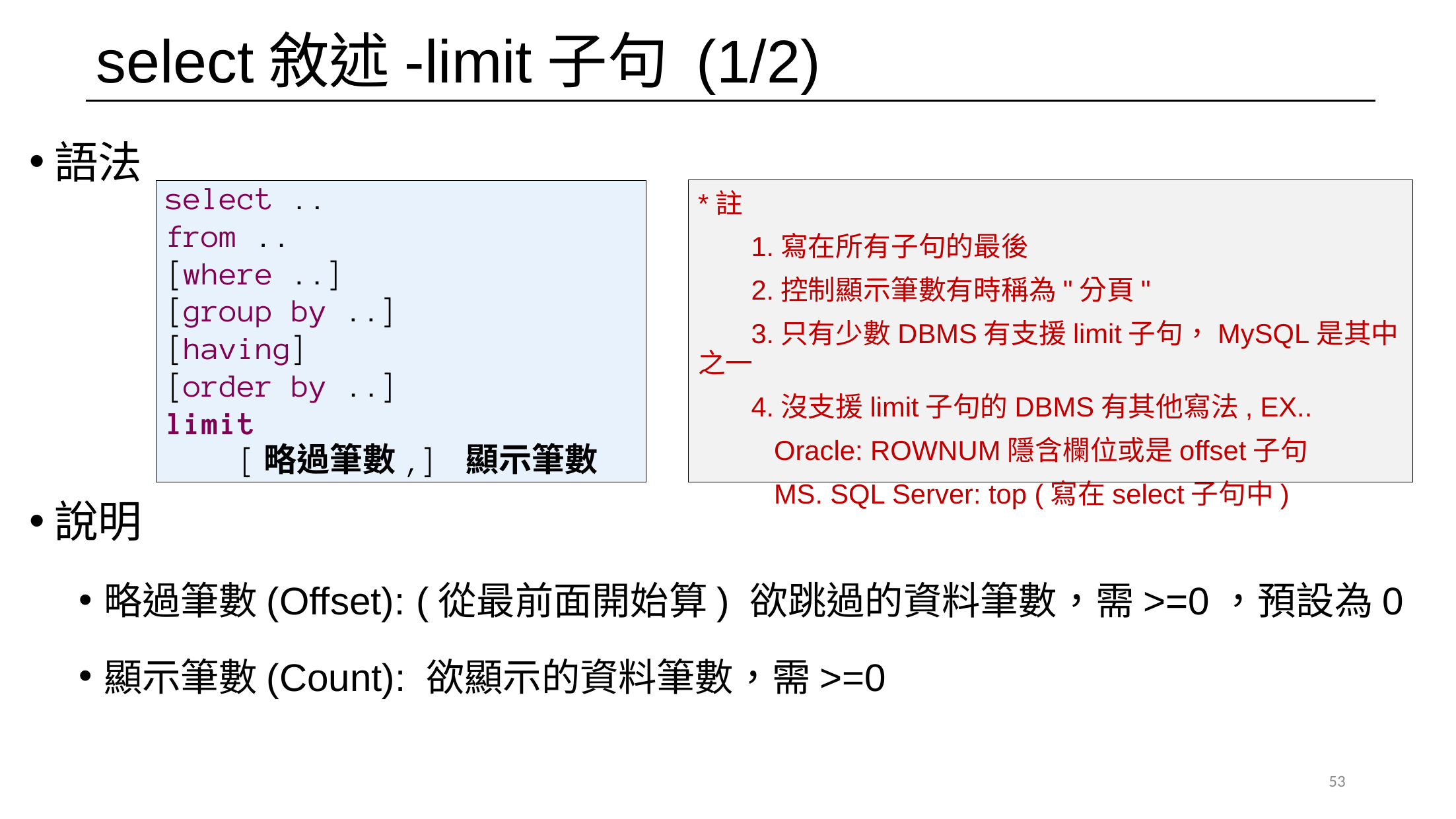

# select敘述-limit子句 (1/2)
語法

說明
略過筆數(Offset): (從最前面開始算) 欲跳過的資料筆數，需>=0，預設為0
顯示筆數(Count): 欲顯示的資料筆數，需>=0
*註
       1.寫在所有子句的最後
       2.控制顯示筆數有時稱為"分頁"
       3.只有少數DBMS有支援limit子句，MySQL是其中之一
       4.沒支援limit子句的DBMS有其他寫法, EX..
          Oracle: ROWNUM隱含欄位或是offset子句
          MS. SQL Server: top (寫在select子句中)
select ..
from ..
[where ..]
[group by ..]
[having]
[order by ..]
limit
    [略過筆數,] 顯示筆數
53